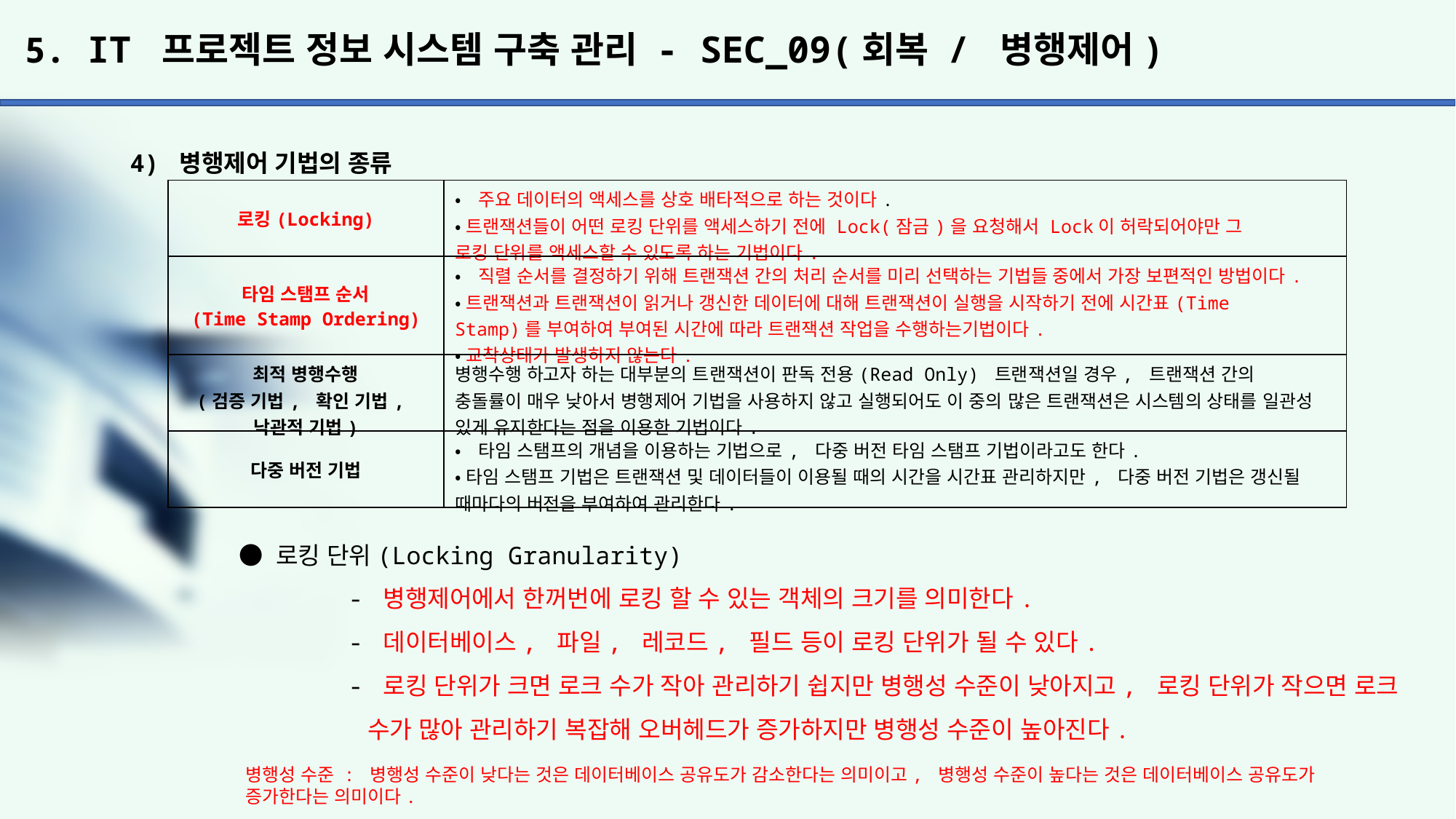

# 5. IT 프로젝트 정보 시스템 구축 관리 - SEC_09(회복 / 병행제어)
4) 병행제어 기법의 종류

	● 로킹 단위(Locking Granularity)
		- 병행제어에서 한꺼번에 로킹 할 수 있는 객체의 크기를 의미한다.
		- 데이터베이스, 파일, 레코드, 필드 등이 로킹 단위가 될 수 있다.
		- 로킹 단위가 크면 로크 수가 작아 관리하기 쉽지만 병행성 수준이 낮아지고, 로킹 단위가 작으면 로크
		  수가 많아 관리하기 복잡해 오버헤드가 증가하지만 병행성 수준이 높아진다.
| 로킹(Locking) | •주요 데이터의 액세스를 상호 배타적으로 하는 것이다. •트랜잭션들이 어떤 로킹 단위를 액세스하기 전에 Lock(잠금)을 요청해서 Lock이 허락되어야만 그 로킹 단위를 액세스할 수 있도록 하는 기법이다. |
| --- | --- |
| 타임 스탬프 순서 (Time Stamp Ordering) | •직렬 순서를 결정하기 위해 트랜잭션 간의 처리 순서를 미리 선택하는 기법들 중에서 가장 보편적인 방법이다. •트랜잭션과 트랜잭션이 읽거나 갱신한 데이터에 대해 트랜잭션이 실행을 시작하기 전에 시간표(Time Stamp)를 부여하여 부여된 시간에 따라 트랜잭션 작업을 수행하는기법이다. •교착상태가 발생하지 않는다. |
| 최적 병행수행 (검증 기법, 확인 기법, 낙관적 기법) | 병행수행 하고자 하는 대부분의 트랜잭션이 판독 전용(Read Only) 트랜잭션일 경우, 트랜잭션 간의 충돌률이 매우 낮아서 병행제어 기법을 사용하지 않고 실행되어도 이 중의 많은 트랜잭션은 시스템의 상태를 일관성 있게 유지한다는 점을 이용한 기법이다. |
| 다중 버전 기법 | •타임 스탬프의 개념을 이용하는 기법으로, 다중 버전 타임 스탬프 기법이라고도 한다. •타임 스탬프 기법은 트랜잭션 및 데이터들이 이용될 때의 시간을 시간표 관리하지만, 다중 버전 기법은 갱신될 때마다의 버전을 부여하여 관리한다. |
병행성 수준 : 병행성 수준이 낮다는 것은 데이터베이스 공유도가 감소한다는 의미이고, 병행성 수준이 높다는 것은 데이터베이스 공유도가 증가한다는 의미이다.